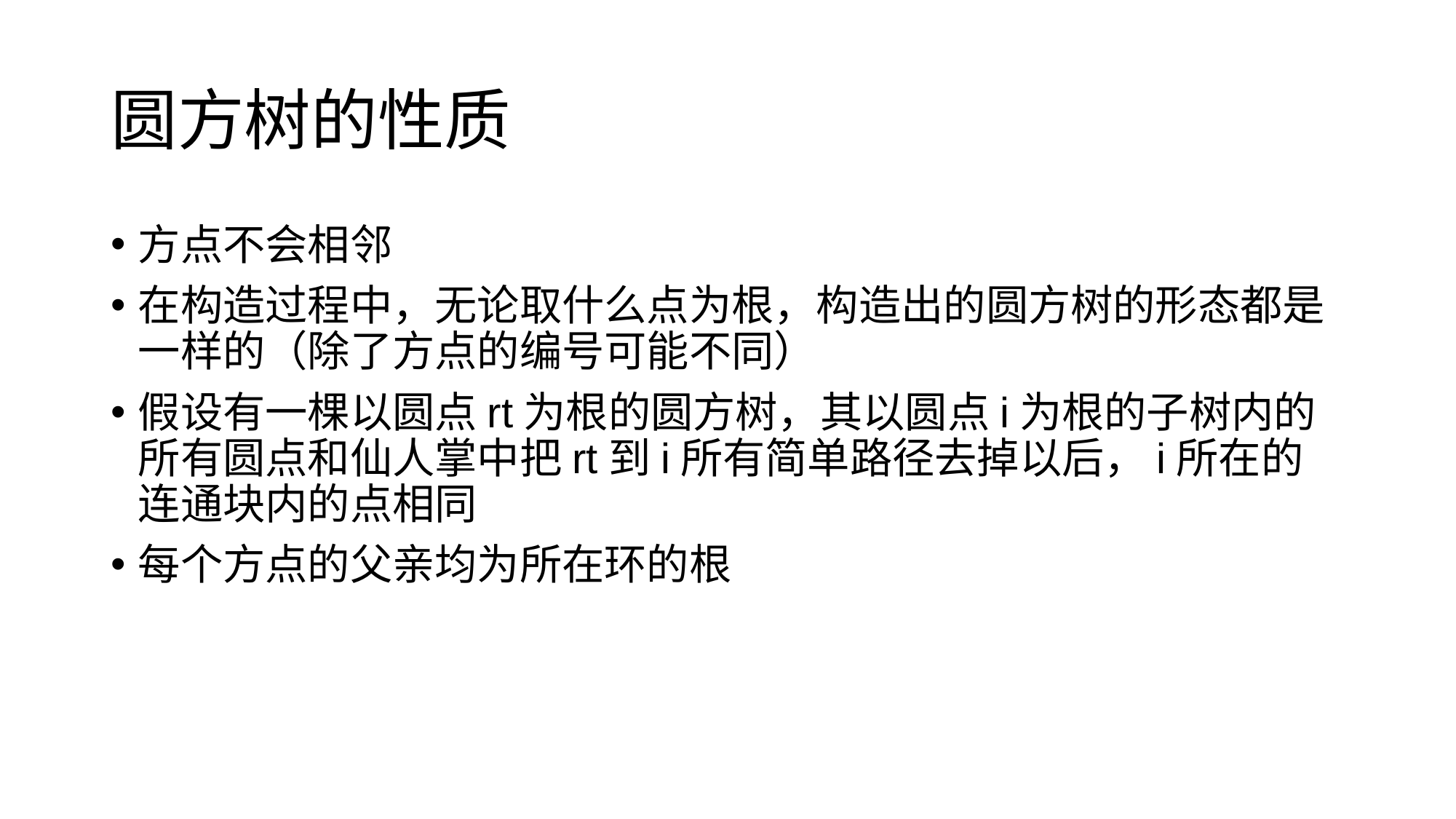

# 圆方树的性质
方点不会相邻
在构造过程中，无论取什么点为根，构造出的圆方树的形态都是一样的（除了方点的编号可能不同）
假设有一棵以圆点rt为根的圆方树，其以圆点i为根的子树内的所有圆点和仙人掌中把rt到i所有简单路径去掉以后，i所在的连通块内的点相同
每个方点的父亲均为所在环的根